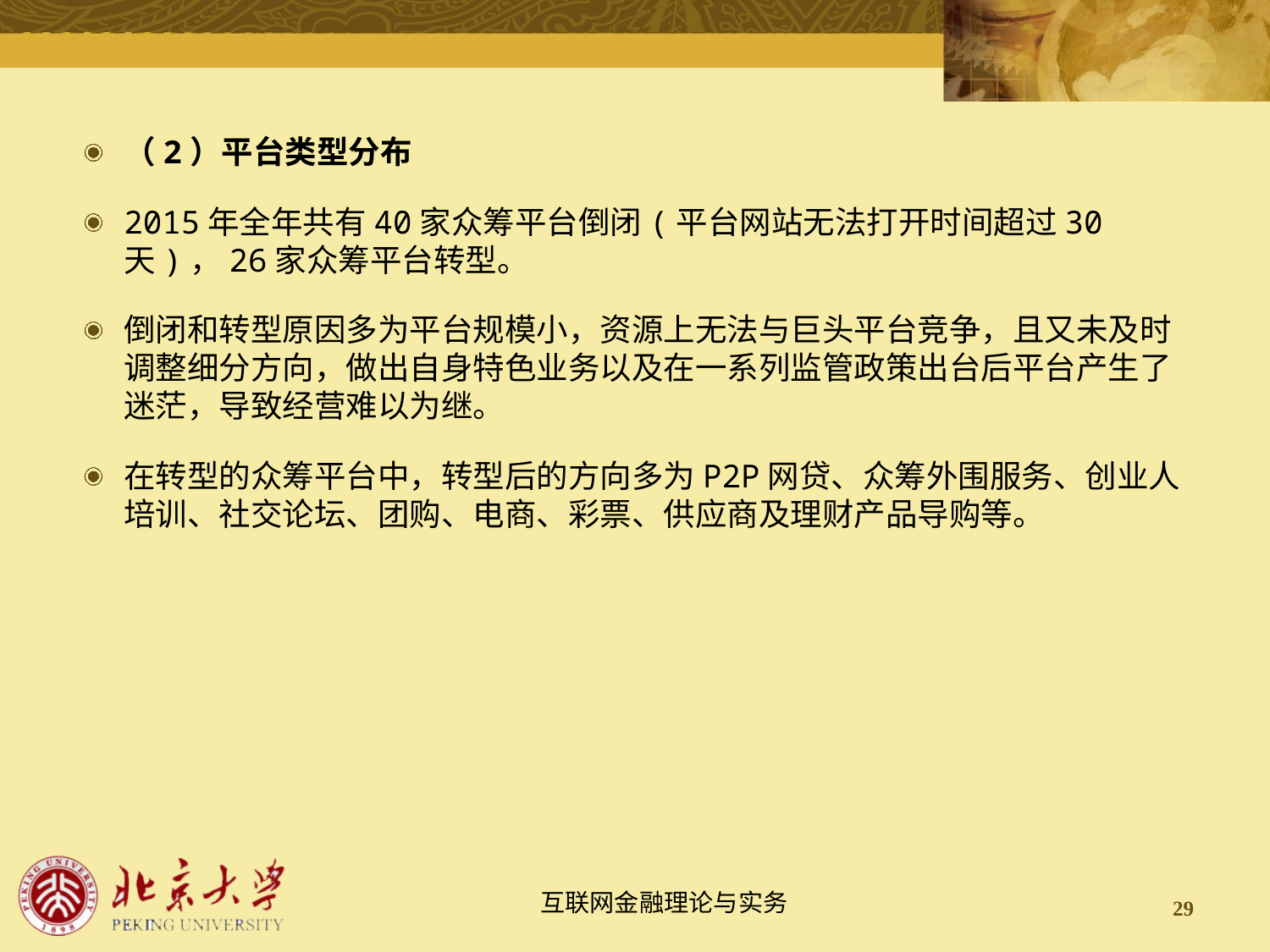

（2）平台类型分布
2015年全年共有40家众筹平台倒闭(平台网站无法打开时间超过30天)，26家众筹平台转型。
倒闭和转型原因多为平台规模小，资源上无法与巨头平台竞争，且又未及时调整细分方向，做出自身特色业务以及在一系列监管政策出台后平台产生了迷茫，导致经营难以为继。
在转型的众筹平台中，转型后的方向多为P2P网贷、众筹外围服务、创业人培训、社交论坛、团购、电商、彩票、供应商及理财产品导购等。

29